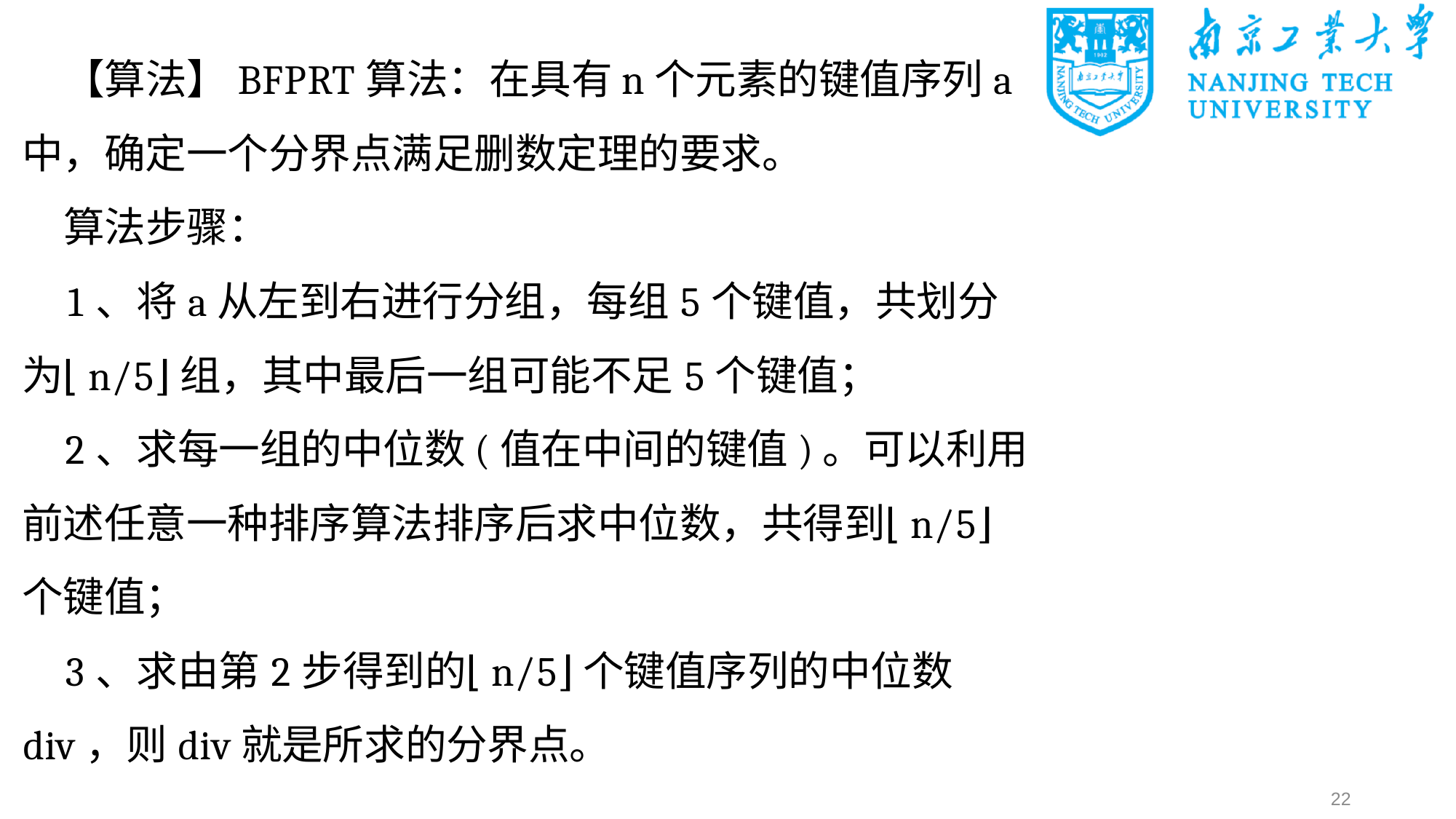

【算法】BFPRT算法：在具有n个元素的键值序列a中，确定一个分界点满足删数定理的要求。
算法步骤：
1、将a从左到右进行分组，每组5个键值，共划分为⌊n/5⌋组，其中最后一组可能不足5个键值；
2、求每一组的中位数(值在中间的键值)。可以利用前述任意一种排序算法排序后求中位数，共得到⌊n/5⌋个键值；
3、求由第2步得到的⌊n/5⌋个键值序列的中位数div，则div就是所求的分界点。
22